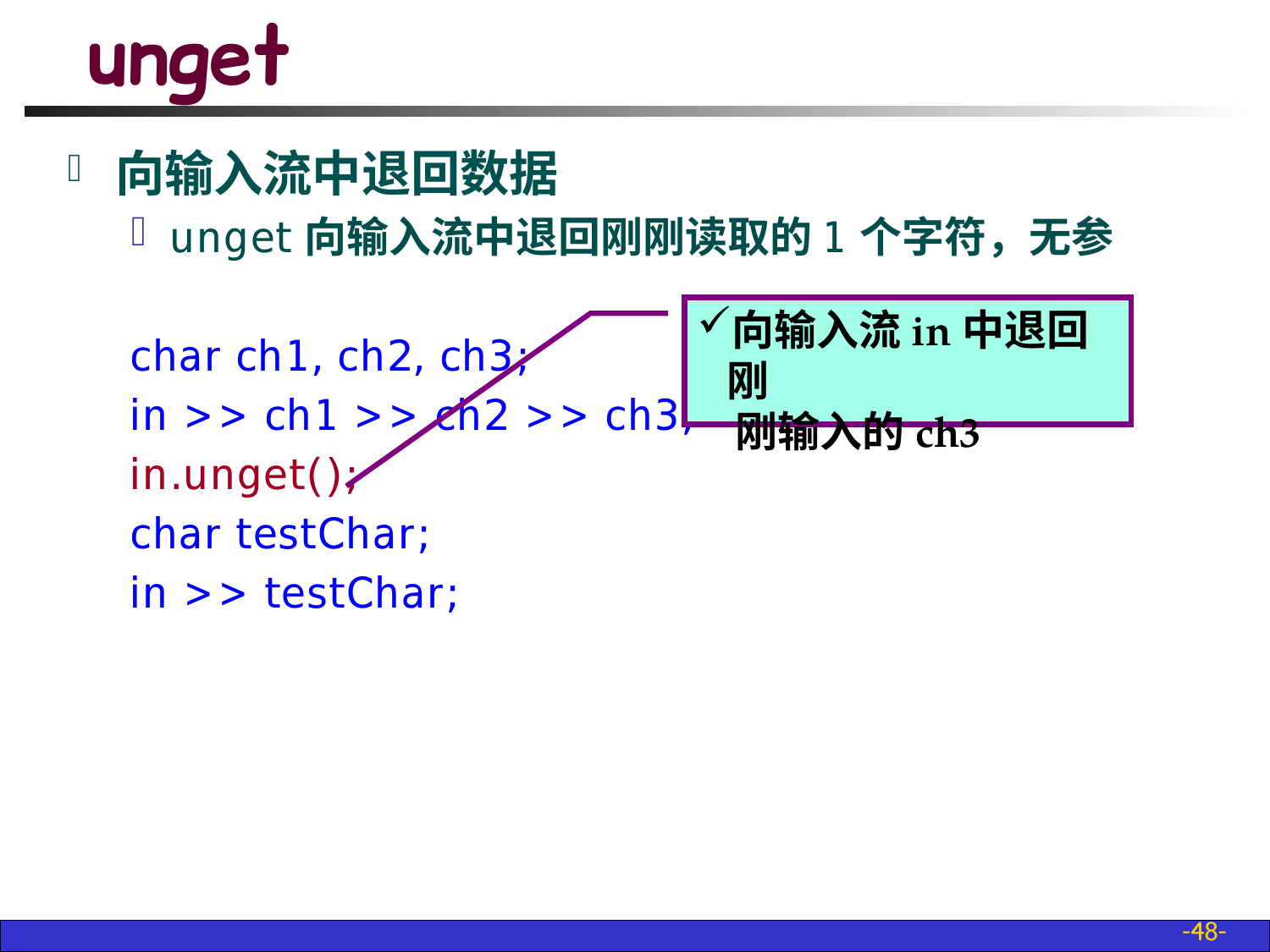

# unget
向输入流中退回数据
unget向输入流中退回刚刚读取的1个字符，无参

char ch1, ch2, ch3;
in >> ch1 >> ch2 >> ch3;
in.unget();
char testChar;
in >> testChar;
向输入流in中退回刚
   刚输入的ch3
-48-